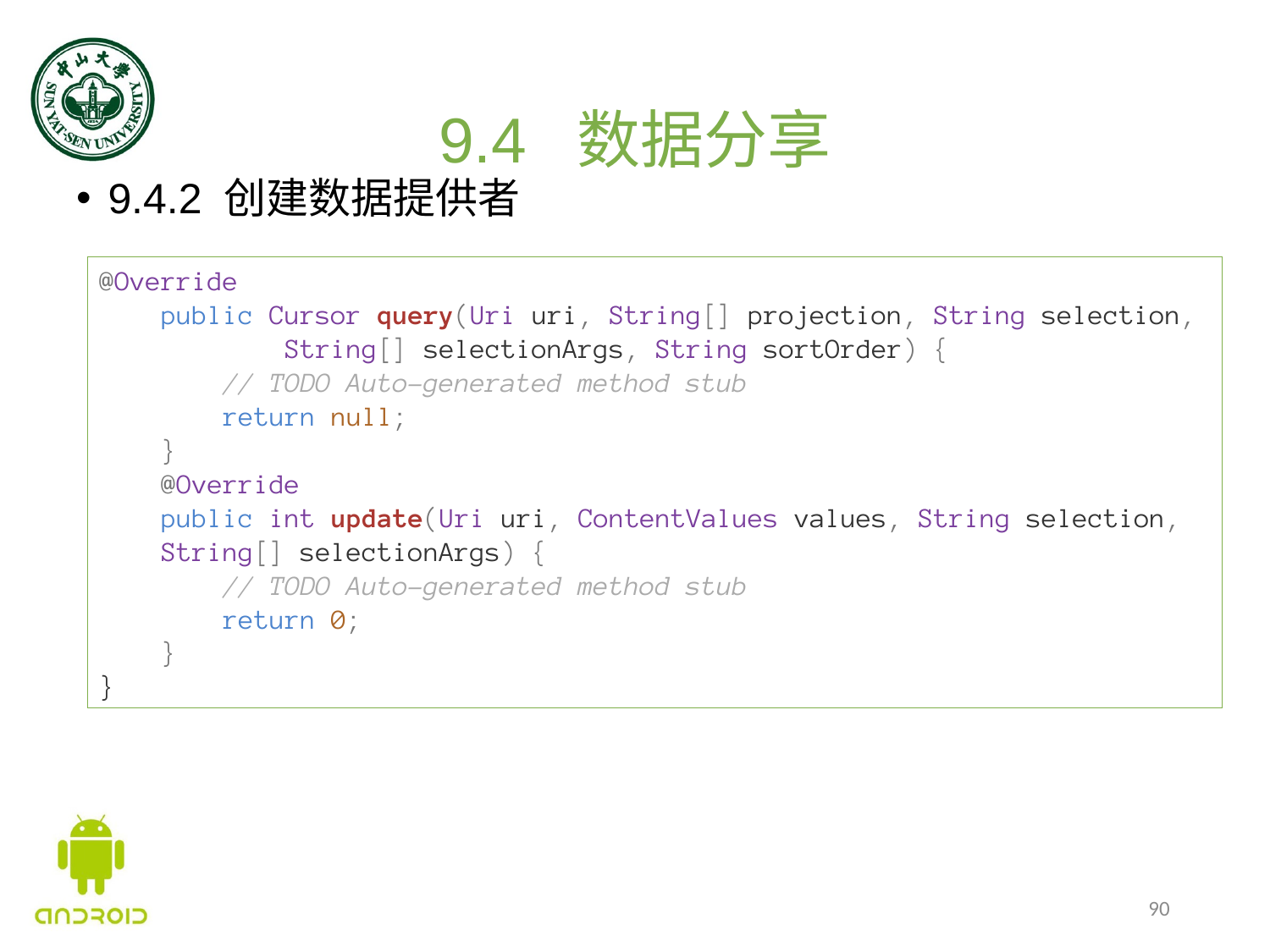

# 9.4  数据分享
9.4.2 创建数据提供者
@Override
    public Cursor query(Uri uri, String[] projection, String selection,
            String[] selectionArgs, String sortOrder) {
        // TODO Auto-generated method stub
        return null;
    }
    @Override
    public int update(Uri uri, ContentValues values, String selection,
    String[] selectionArgs) {
        // TODO Auto-generated method stub
        return 0;
    }
}
90